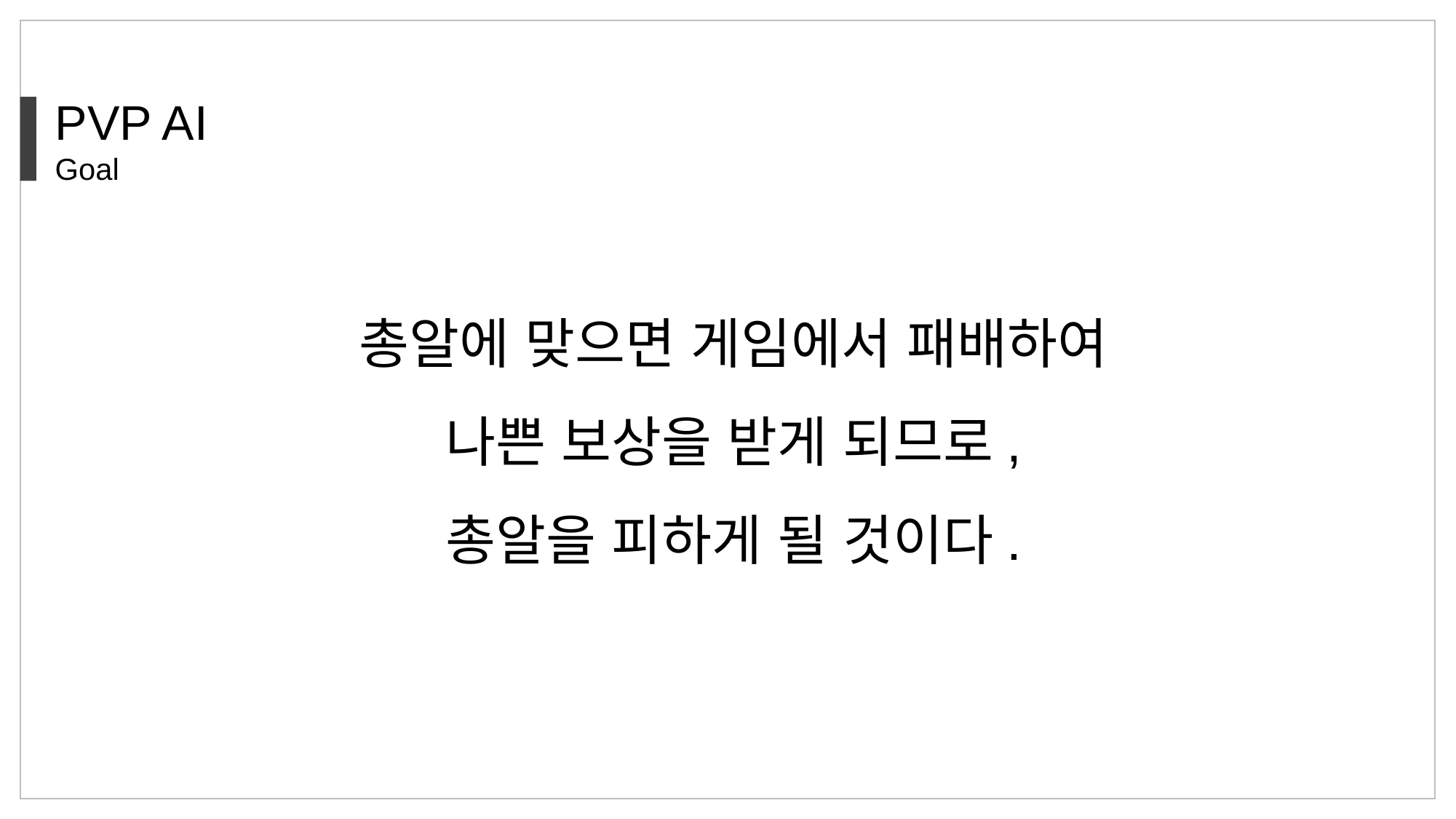

PVP AI
Goal

총알에 맞으면 게임에서 패배하여
나쁜 보상을 받게 되므로,
총알을 피하게 될 것이다.